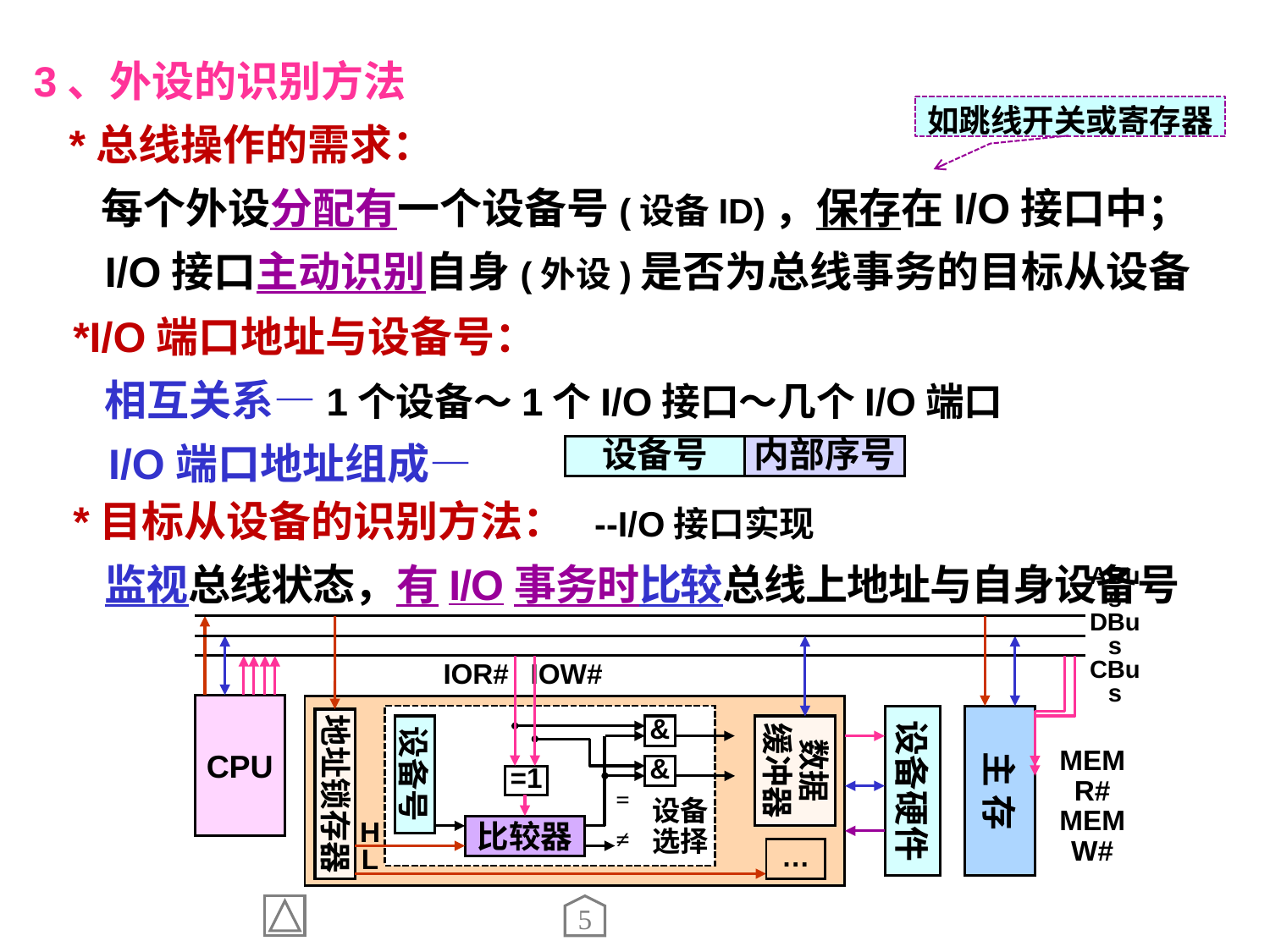

3、外设的识别方法
   *总线操作的需求：
      每个外设分配有一个设备号(设备ID)，保存在I/O接口中；
      I/O接口主动识别自身(外设)是否为总线事务的目标从设备
如跳线开关或寄存器
   *I/O端口地址与设备号：
      相互关系—1个设备～1个I/O接口～几个I/O端口
      I/O端口地址组成—
设备号
内部序号
   *目标从设备的识别方法：  --I/O接口实现
      监视总线状态，有I/O事务时比较总线上地址与自身设备号
ABus
DBus
CBus
IOR#   IOW#
CPU
设备硬件
主 存
地址锁存器
设备号
数据
缓冲器
MEMR#
MEMW#
…

&
&
=1
=
设备选择
比较器
H
L
≠
5
9